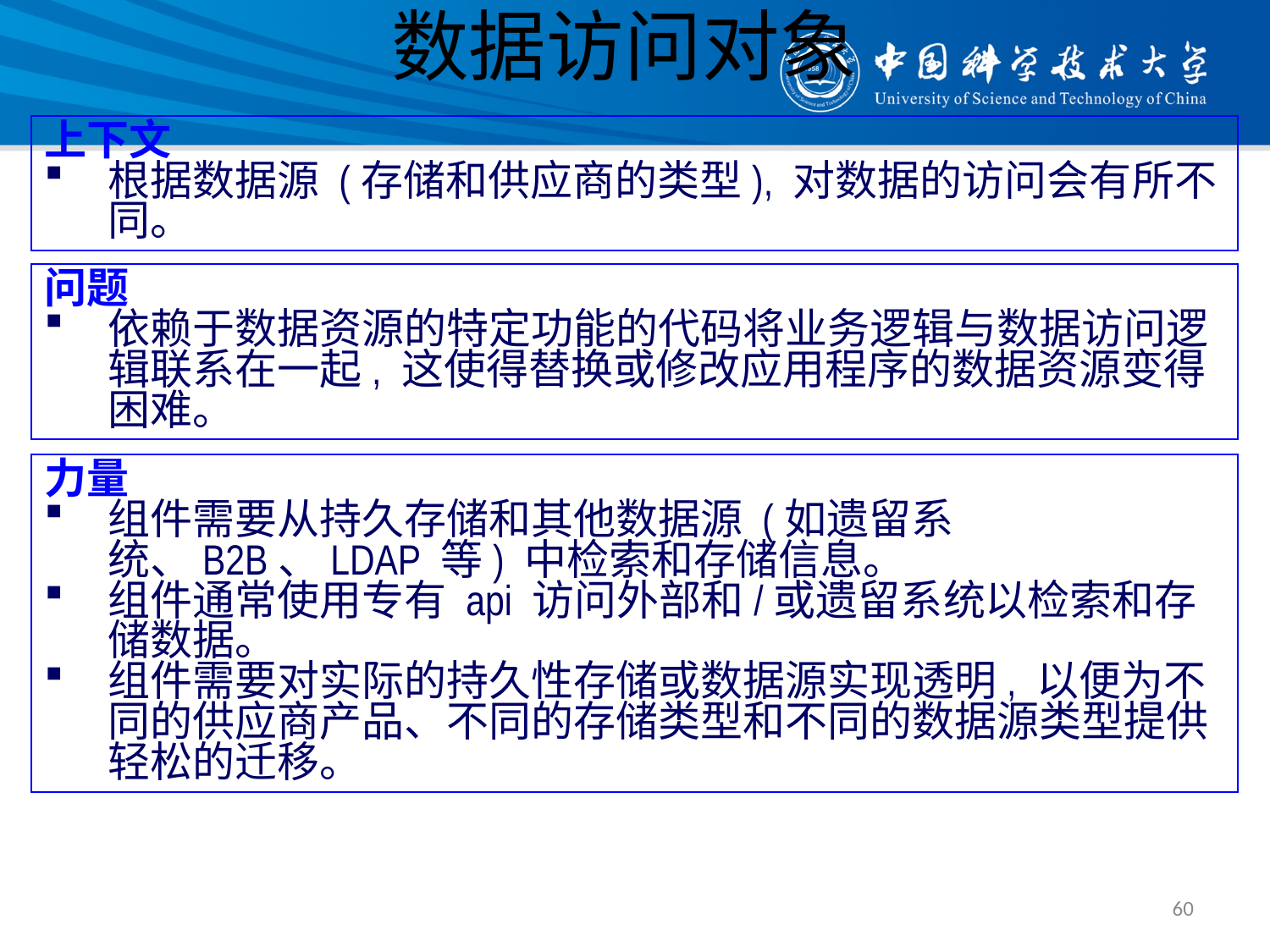

# 数据访问对象
上下文
根据数据源 (存储和供应商的类型), 对数据的访问会有所不同。
问题
依赖于数据资源的特定功能的代码将业务逻辑与数据访问逻辑联系在一起, 这使得替换或修改应用程序的数据资源变得困难。
力量
组件需要从持久存储和其他数据源 (如遗留系统、B2B、LDAP 等) 中检索和存储信息。
组件通常使用专有 api 访问外部和/或遗留系统以检索和存储数据。
组件需要对实际的持久性存储或数据源实现透明, 以便为不同的供应商产品、不同的存储类型和不同的数据源类型提供轻松的迁移。
60